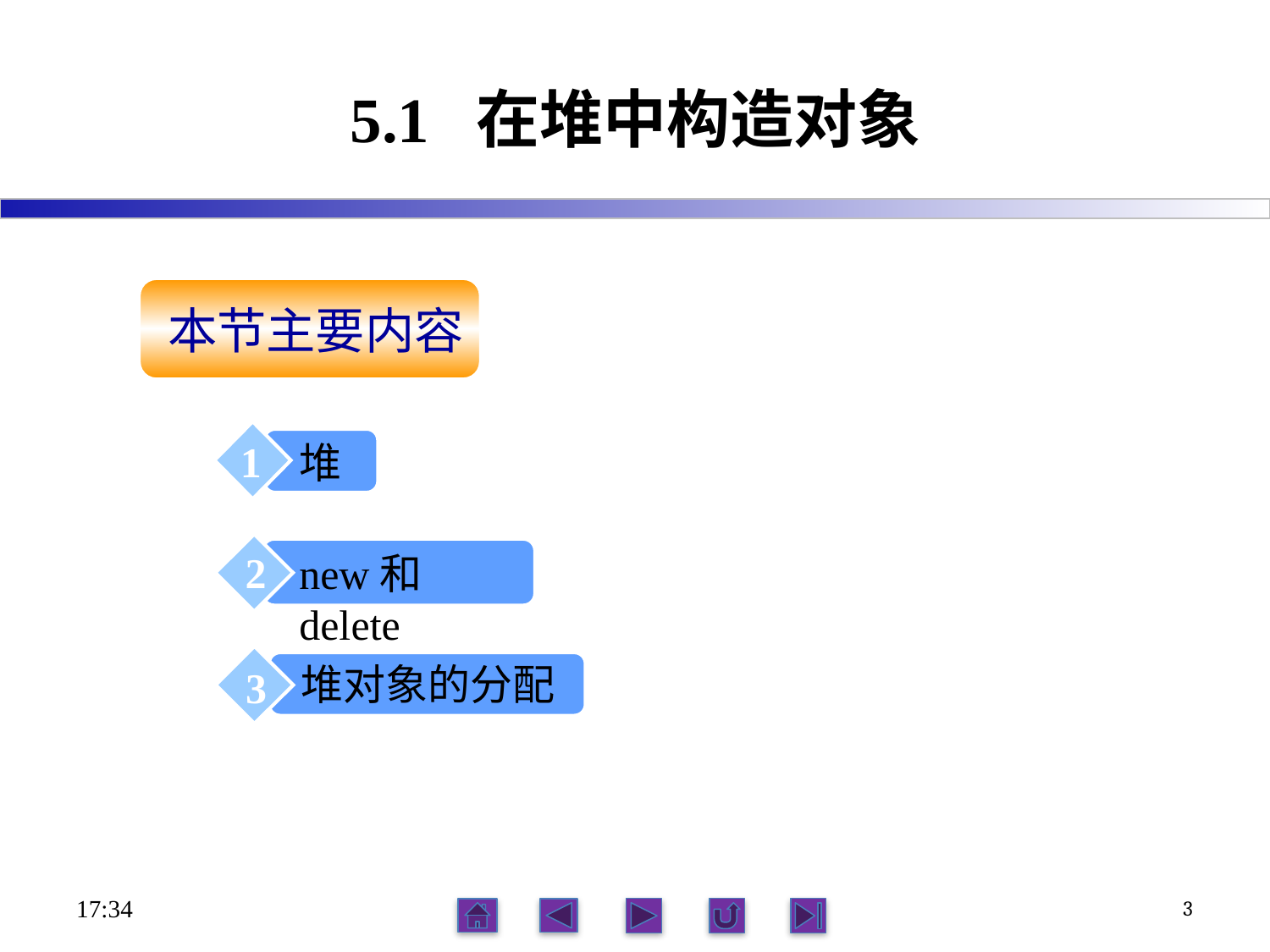

# 5.1  在堆中构造对象

本节主要内容

堆
1

2

new和delete

堆对象的分配

3
17:34
3